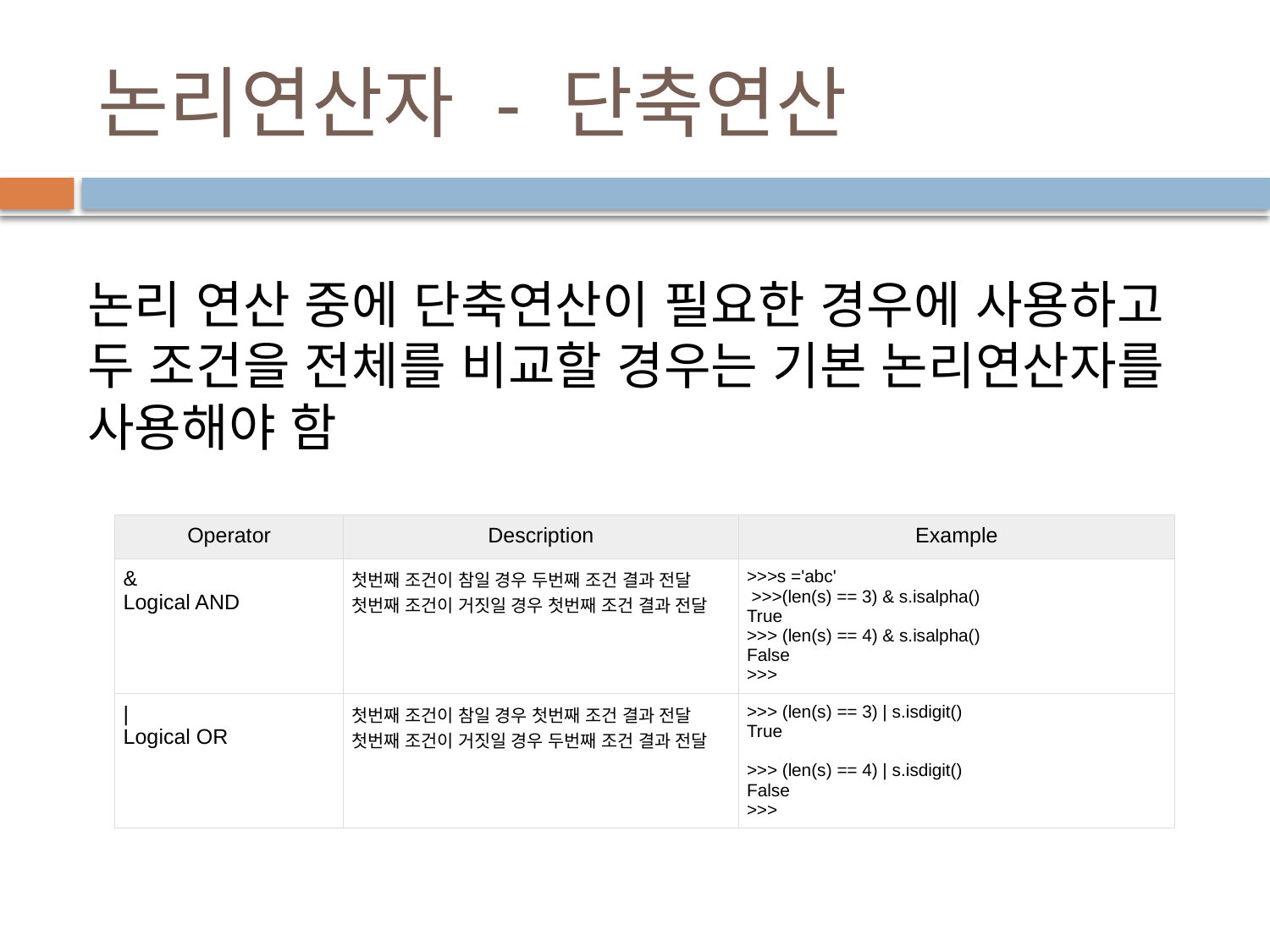

# 논리연산자 - 단축연산
논리 연산 중에 단축연산이 필요한 경우에 사용하고 두 조건을 전체를 비교할 경우는 기본 논리연산자를 사용해야 함
| Operator | Description | Example |
| --- | --- | --- |
| & Logical AND | 첫번째 조건이 참일 경우 두번째 조건 결과 전달 첫번째 조건이 거짓일 경우 첫번째 조건 결과 전달 | >>>s ='abc' >>>(len(s) == 3) & s.isalpha() True >>> (len(s) == 4) & s.isalpha() False >>> |
| | Logical OR | 첫번째 조건이 참일 경우 첫번째 조건 결과 전달 첫번째 조건이 거짓일 경우 두번째 조건 결과 전달 | >>> (len(s) == 3) | s.isdigit() True >>> (len(s) == 4) | s.isdigit() False >>> |